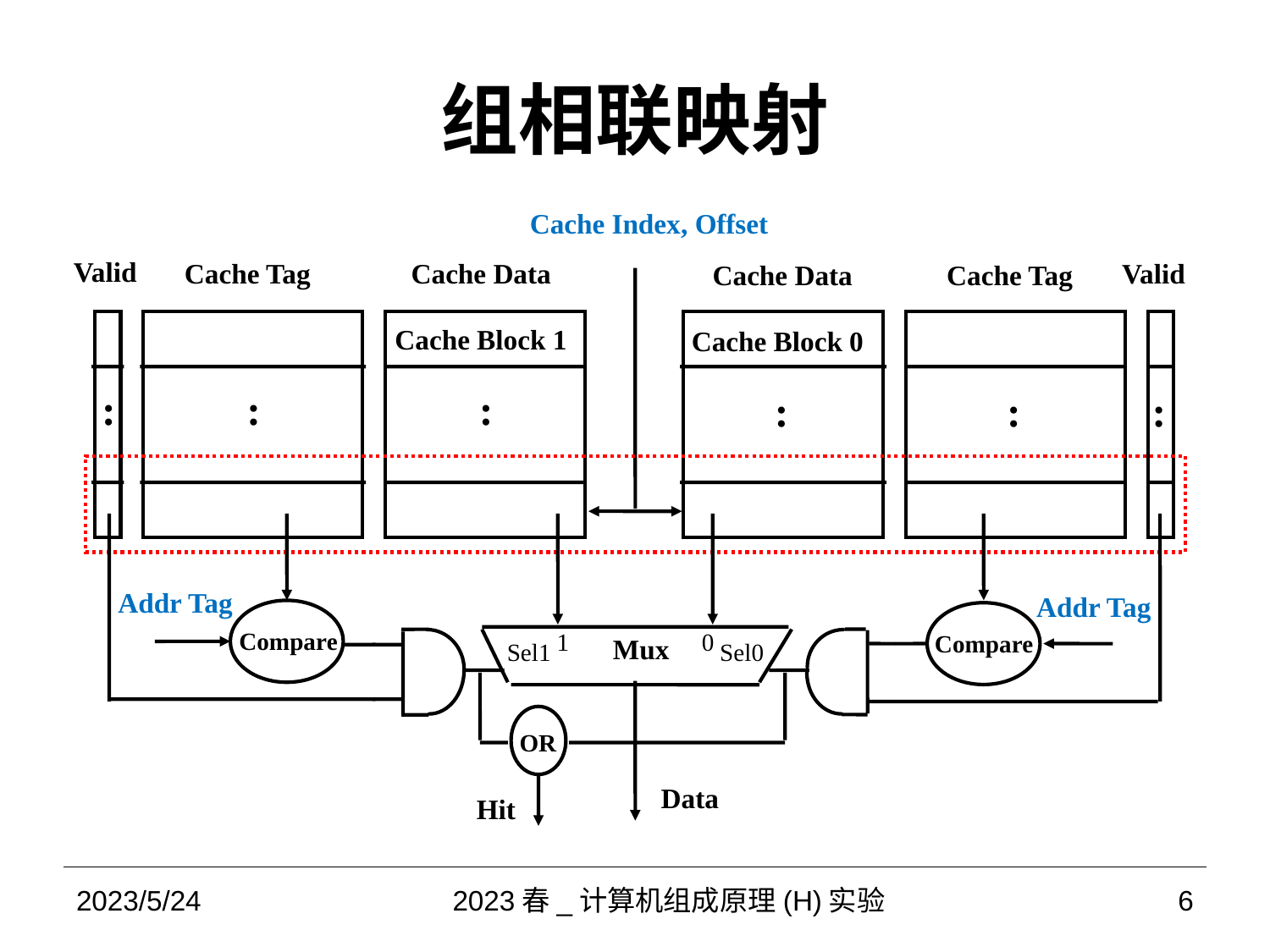

# 组相联映射
Cache Index, Offset
Valid
Valid
Cache Data
Cache Tag

Cache Block 0

:
:
:

Cache Tag
Cache Data

Cache Block 1

:
:
:

Addr Tag
Addr Tag

Compare
1
0
Compare
Mux

Sel1
Sel0

OR

Data

Hit
2023/5/24
2023春_计算机组成原理(H)实验
6